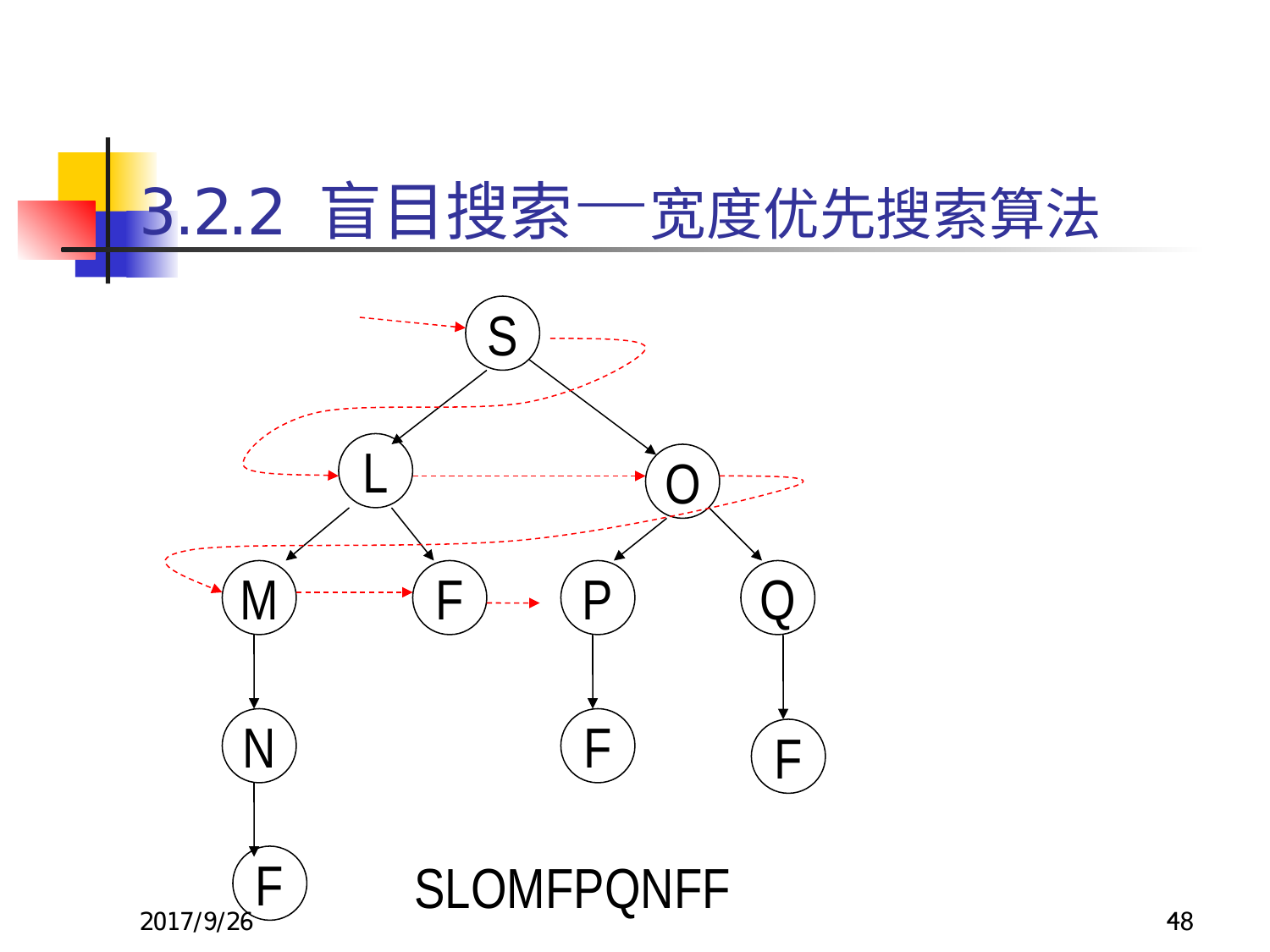

# 3.2.2 盲目搜索—宽度优先搜索算法
S

L
O

M
F
P
Q

N
F
F

F
SLOMFPQNFF
2017/9/26
48